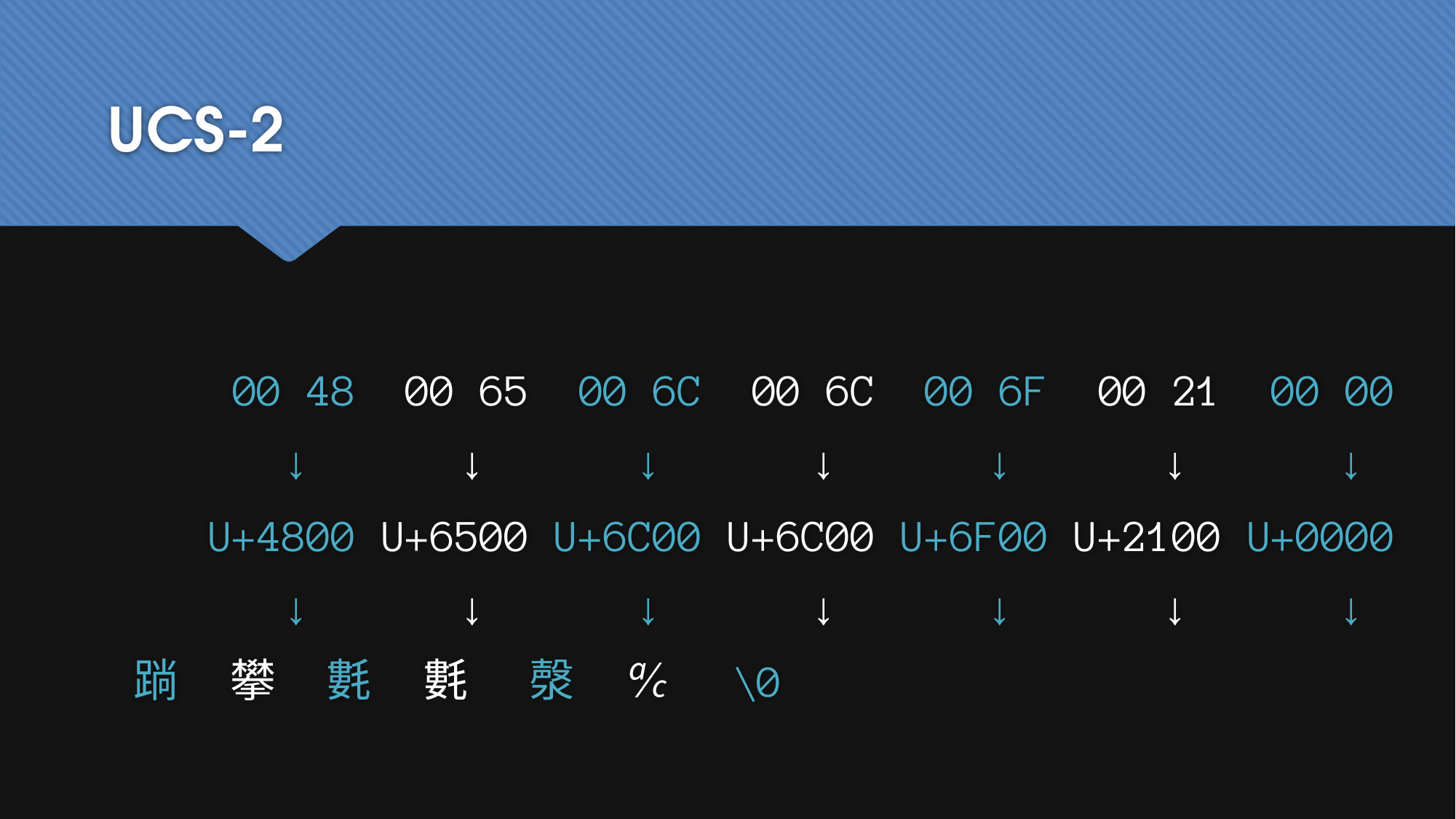

# UCS-2
         00 48  00 65  00 6C  00 6C  00 6F  00 21  00 00
           ↓      ↓      ↓      ↓      ↓      ↓      ↓
        U+4800 U+6500 U+6C00 U+6C00 U+6F00 U+2100 U+0000
           ↓      ↓      ↓      ↓      ↓      ↓      ↓
           䠀     攀     氀     氀      漀     ℀     \0